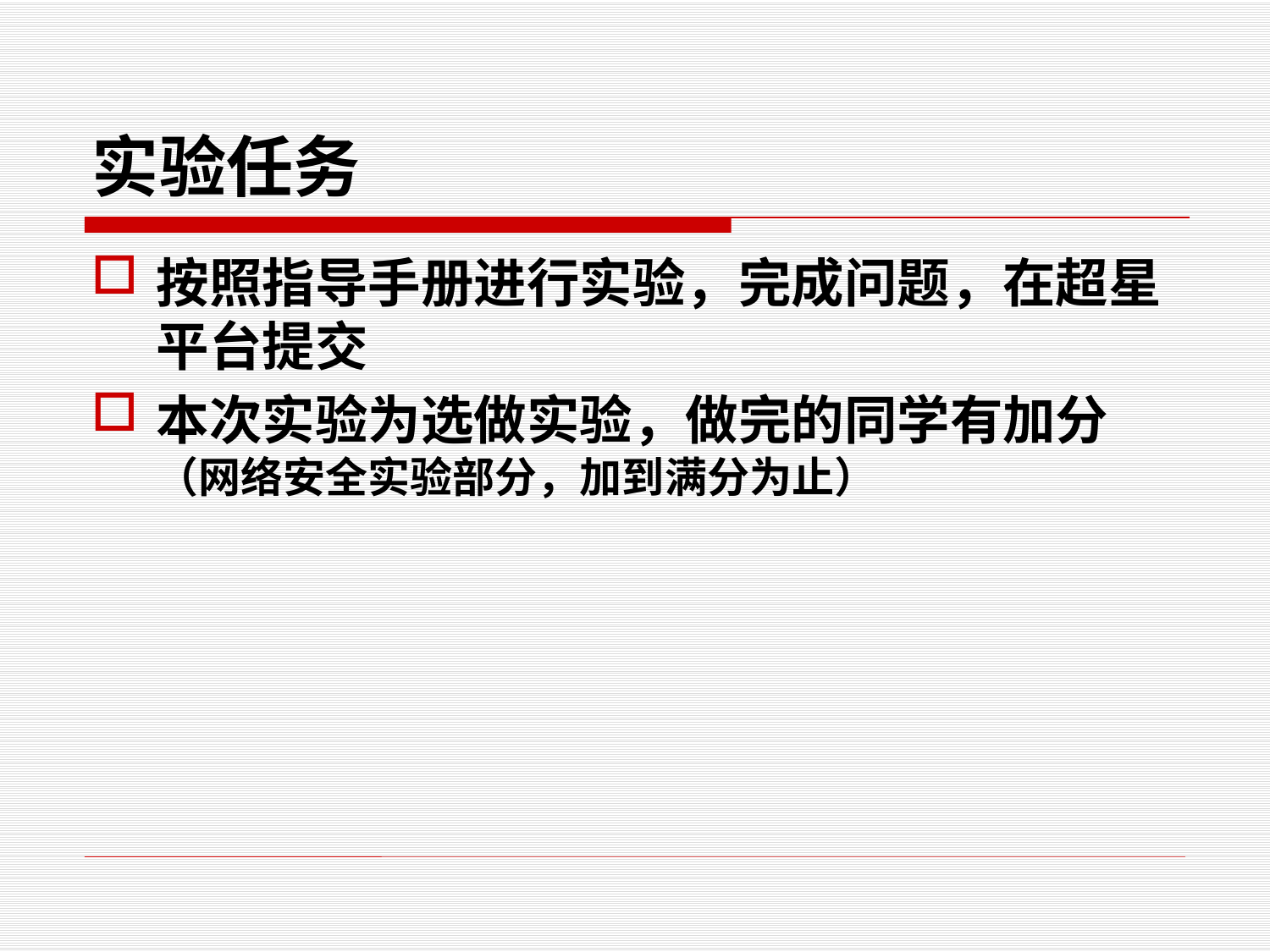

# 实验任务
按照指导手册进行实验，完成问题，在超星平台提交
本次实验为选做实验，做完的同学有加分（网络安全实验部分，加到满分为止）